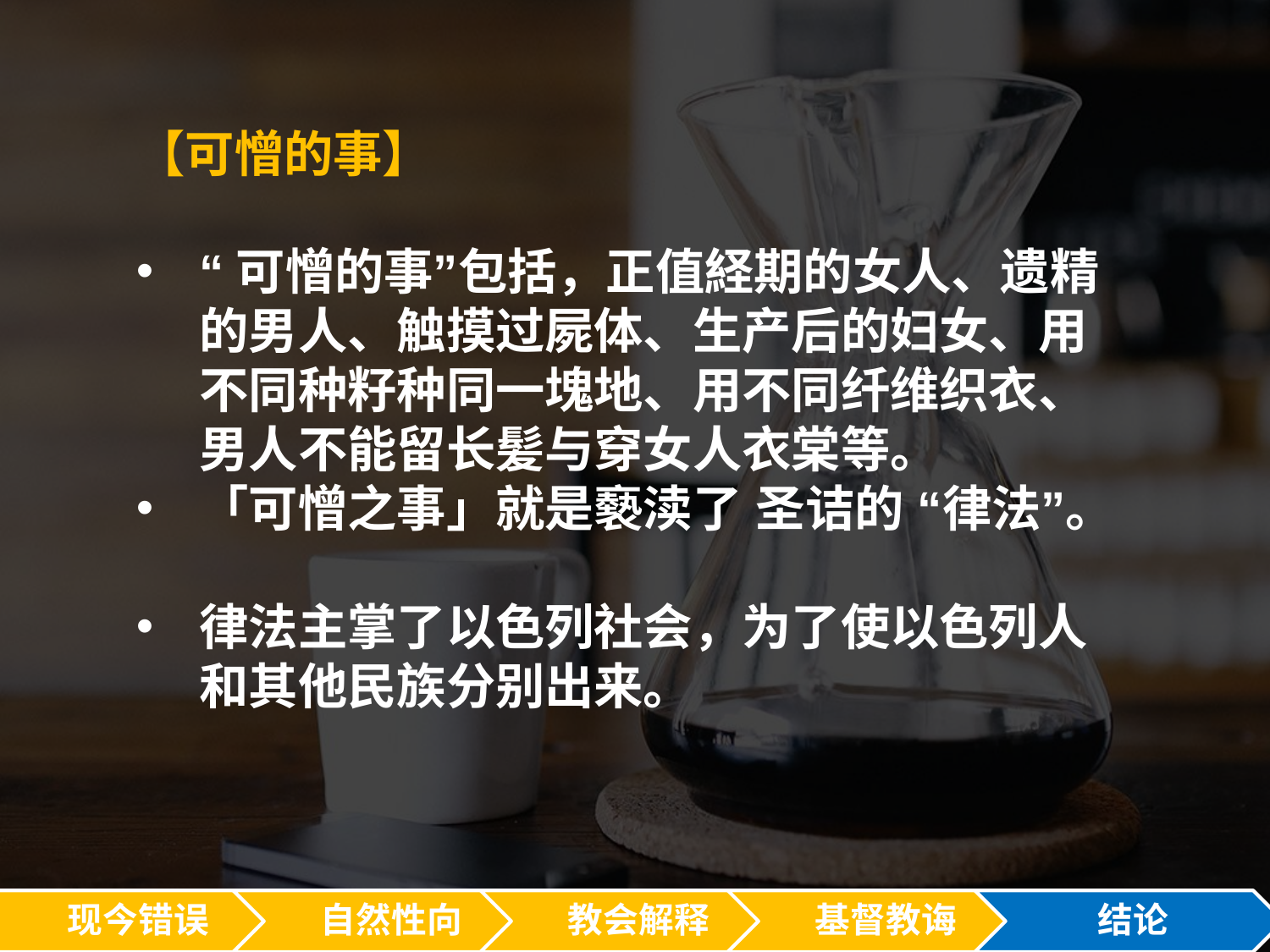

【可憎的事】

“可憎的事”包括，正值経期的女人、遗精的男人、触摸过屍体、生产后的妇女、用不同种籽种同一塊地、用不同纤维织衣、男人不能留长髪与穿女人衣棠等。
「可憎之事」就是褻渎了 圣诘的 “律法”。
律法主掌了以色列社会，为了使以色列人和其他民族分别出来。

现今错误
自然性向
教会解释
基督教诲
结论